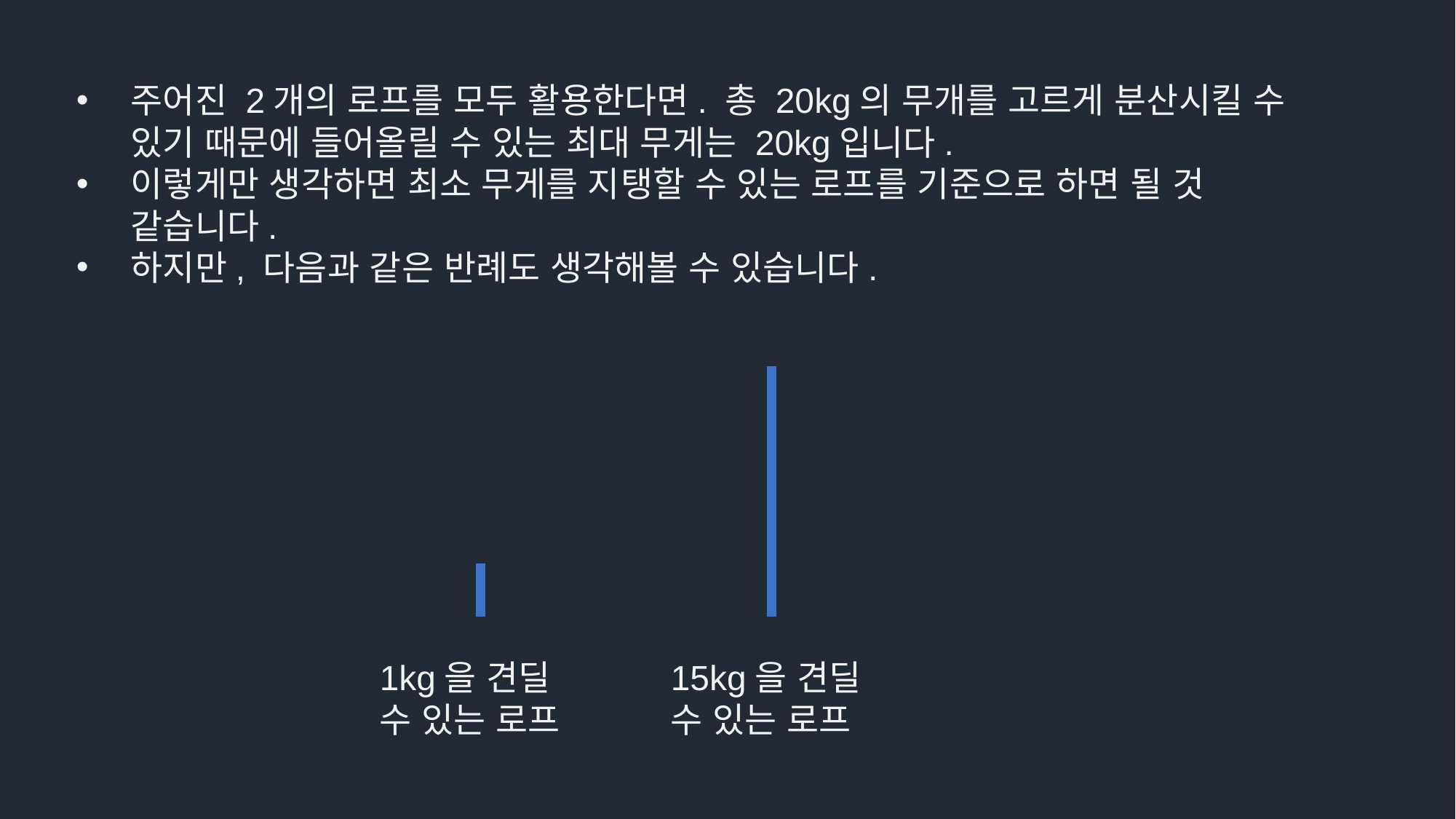

주어진 2개의 로프를 모두 활용한다면. 총 20kg의 무개를 고르게 분산시킬 수 있기 때문에 들어올릴 수 있는 최대 무게는 20kg입니다.
이렇게만 생각하면 최소 무게를 지탱할 수 있는 로프를 기준으로 하면 될 것 같습니다.
하지만, 다음과 같은 반례도 생각해볼 수 있습니다.
15kg을 견딜 수 있는 로프
1kg을 견딜 수 있는 로프